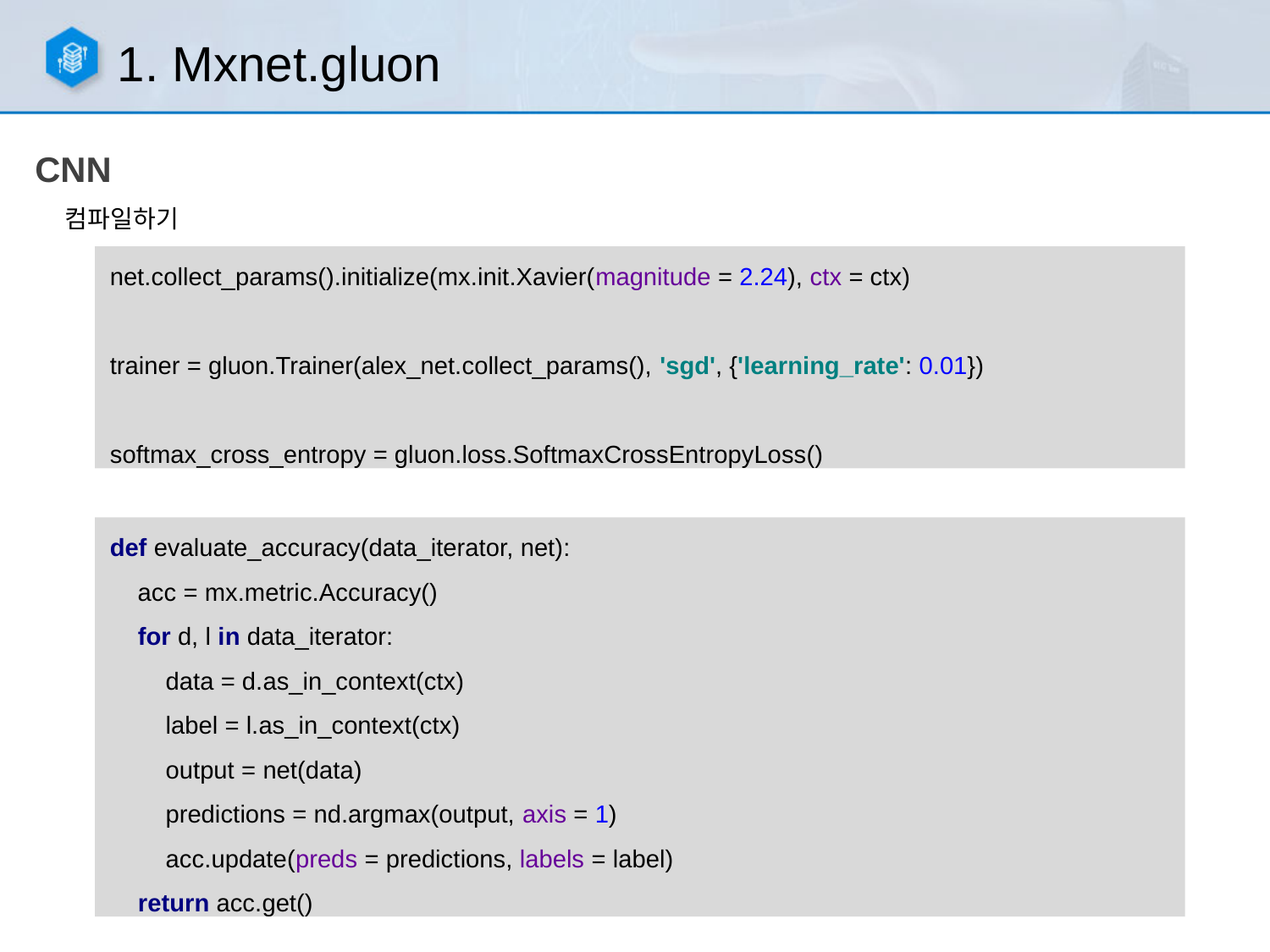

1. Mxnet.gluon
CNN
컴파일하기
net.collect_params().initialize(mx.init.Xavier(magnitude = 2.24), ctx = ctx)
trainer = gluon.Trainer(alex_net.collect_params(), 'sgd', {'learning_rate': 0.01})
softmax_cross_entropy = gluon.loss.SoftmaxCrossEntropyLoss()
def evaluate_accuracy(data_iterator, net):
    acc = mx.metric.Accuracy()
    for d, l in data_iterator:
        data = d.as_in_context(ctx)
        label = l.as_in_context(ctx)
        output = net(data)
        predictions = nd.argmax(output, axis = 1)
        acc.update(preds = predictions, labels = label)
    return acc.get()